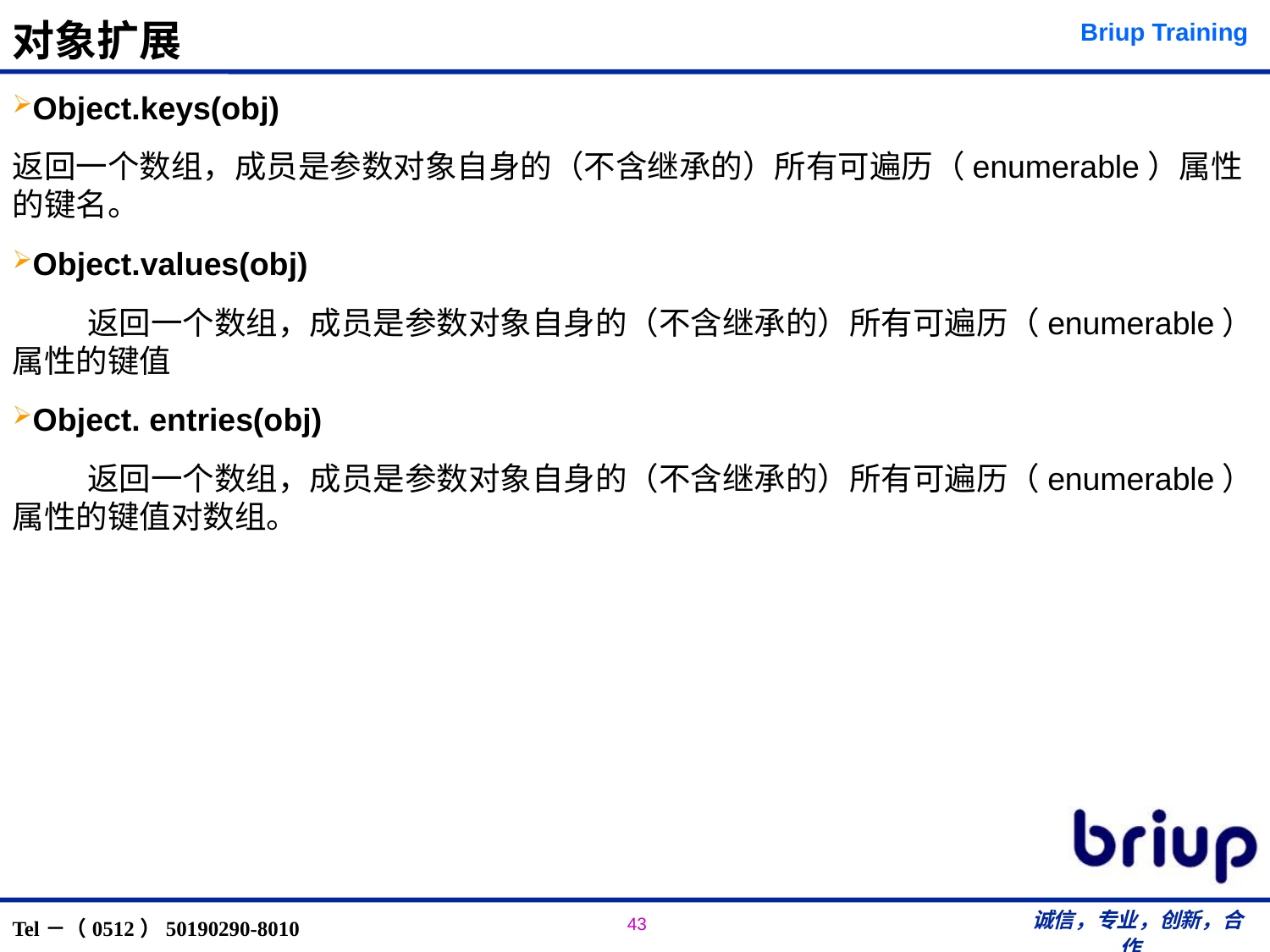

# 对象扩展
Object.keys(obj)
返回一个数组，成员是参数对象自身的（不含继承的）所有可遍历（enumerable）属性的键名。
Object.values(obj)
返回一个数组，成员是参数对象自身的（不含继承的）所有可遍历（enumerable）属性的键值
Object. entries(obj)
返回一个数组，成员是参数对象自身的（不含继承的）所有可遍历（enumerable）属性的键值对数组。